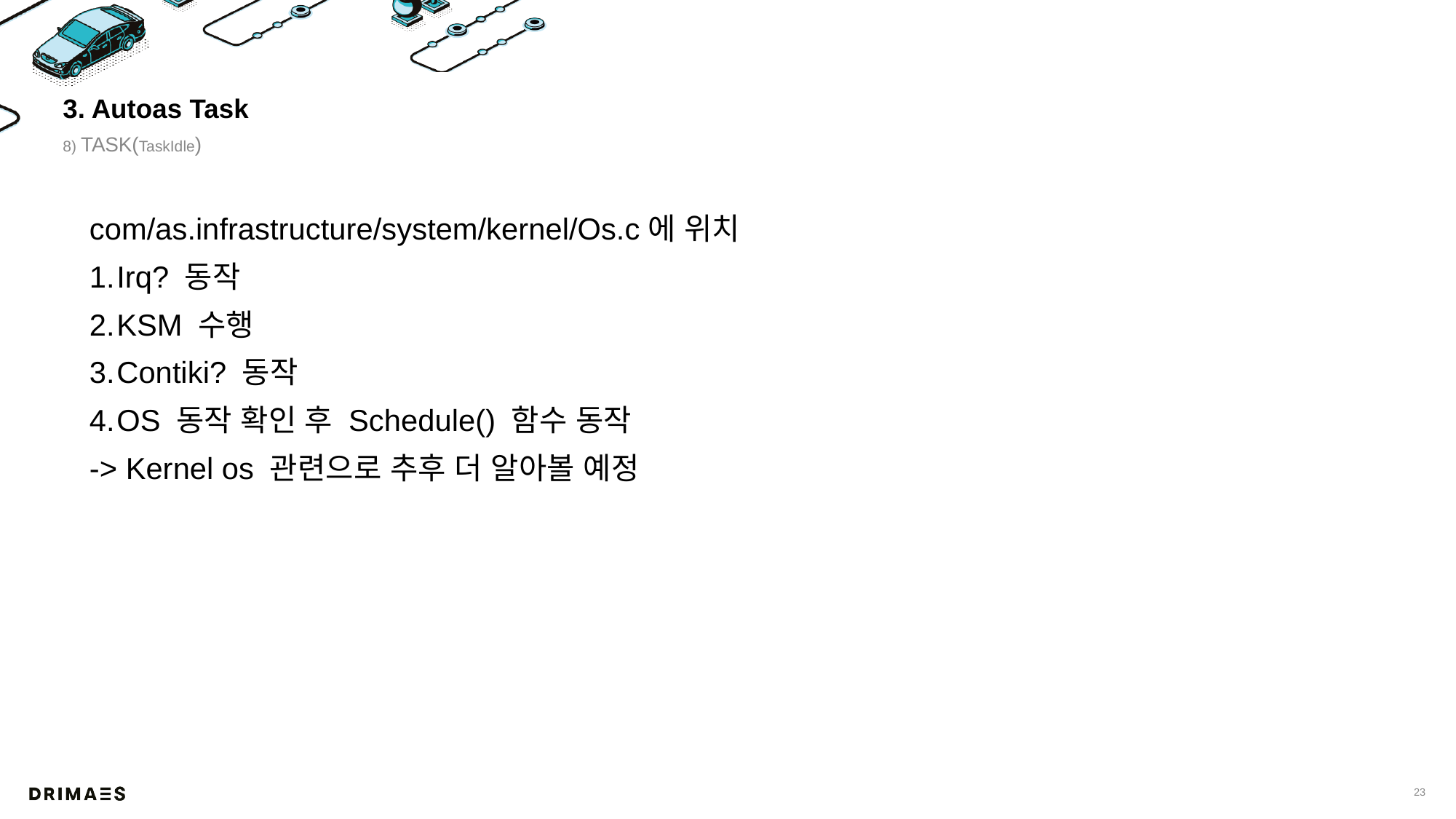

# 3. Autoas Task
8) TASK(TaskIdle)

com/as.infrastructure/system/kernel/Os.c에 위치
Irq? 동작
KSM 수행
Contiki? 동작
OS 동작 확인 후 Schedule() 함수 동작
-> Kernel os 관련으로 추후 더 알아볼 예정